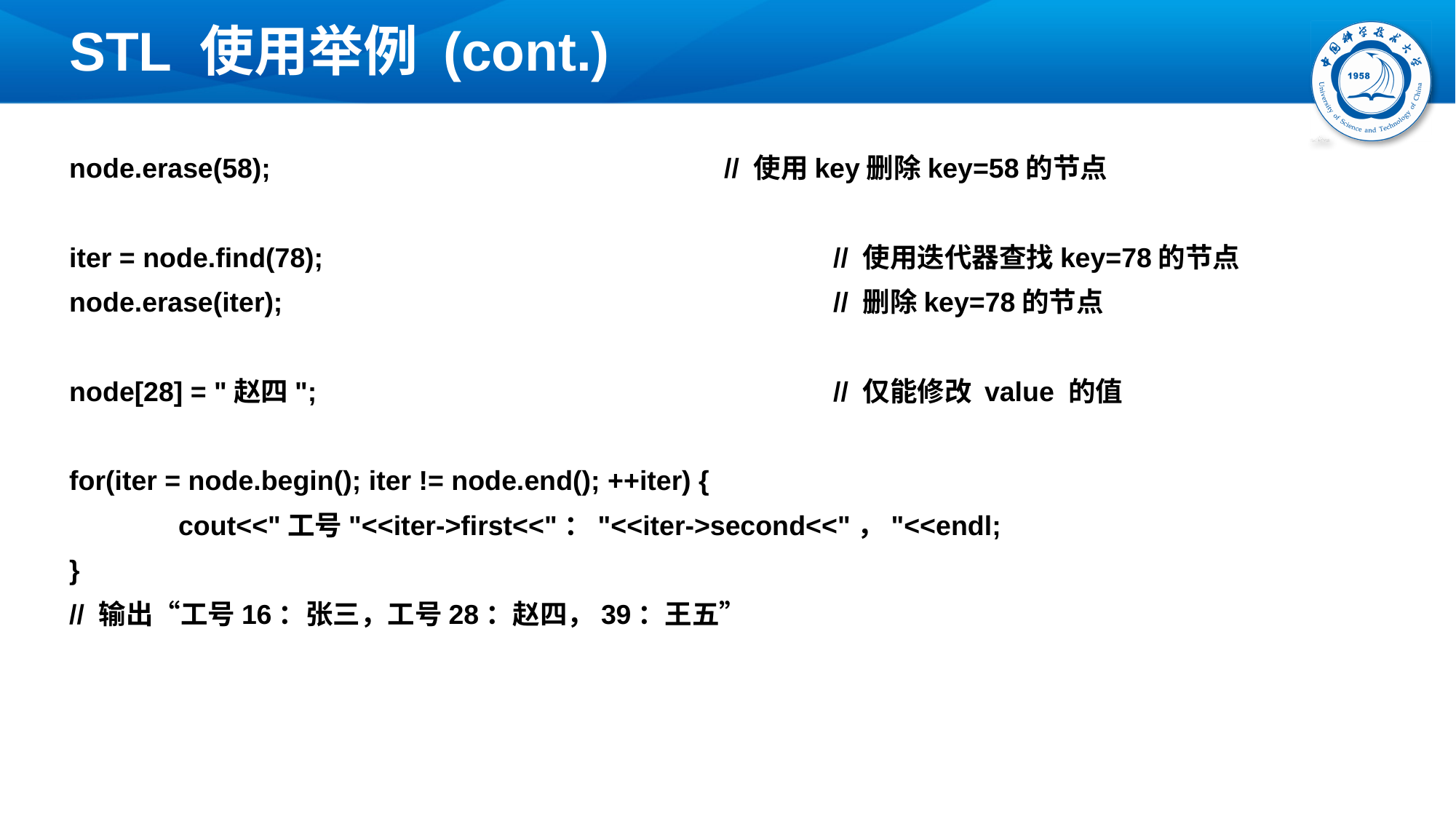

# STL 使用举例 (cont.)
node.erase(58); 					// 使用key删除key=58的节点

iter = node.find(78); 					// 使用迭代器查找key=78的节点
node.erase(iter); 					// 删除key=78的节点

node[28] = "赵四";					// 仅能修改 value 的值

for(iter = node.begin(); iter != node.end(); ++iter) {
	cout<<"工号"<<iter->first<<"："<<iter->second<<"，"<<endl;
}
// 输出“工号16：张三，工号28：赵四，39：王五”